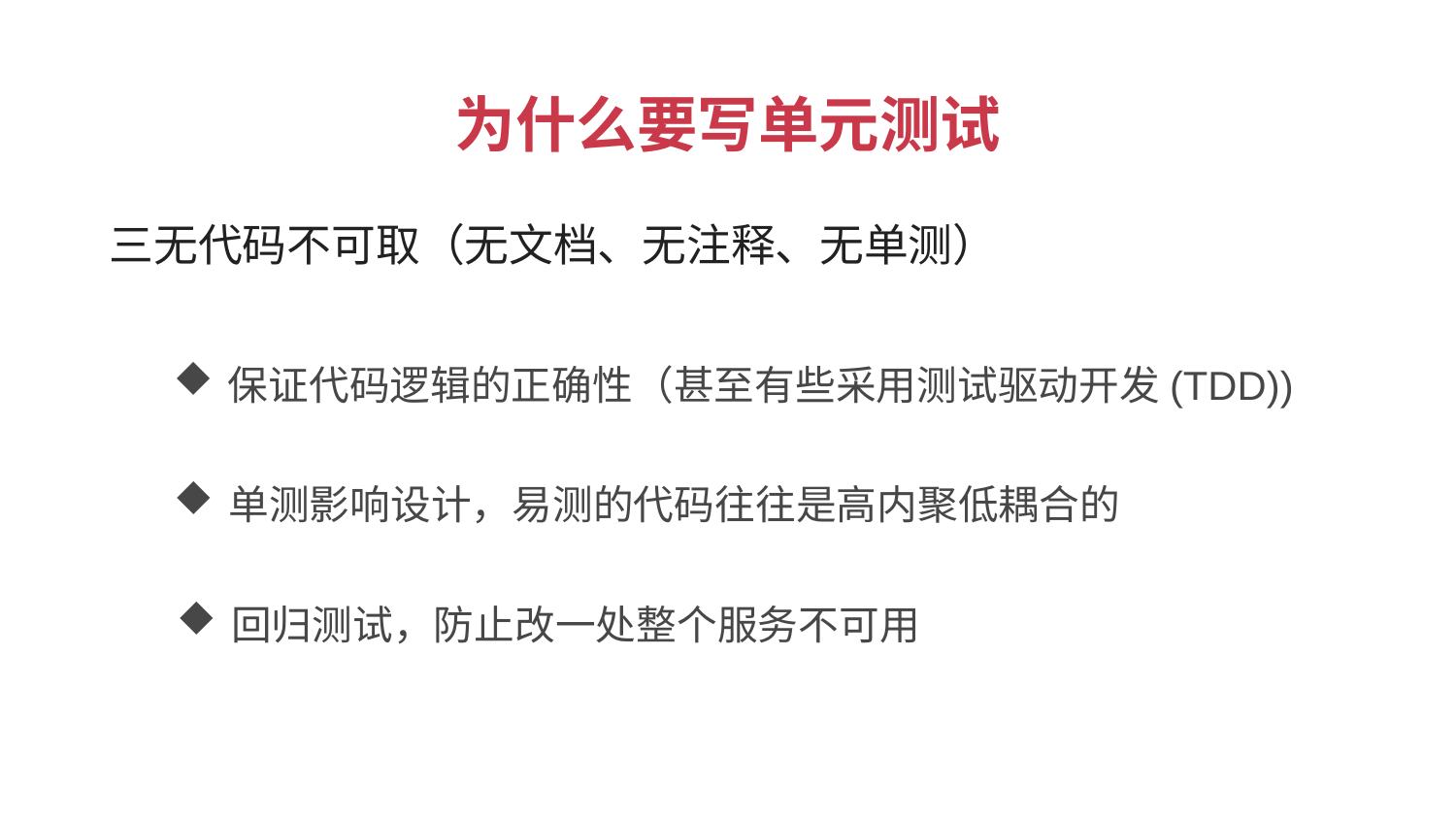

为什么要写单元测试
 三无代码不可取（无文档、无注释、无单测）
保证代码逻辑的正确性（甚至有些采用测试驱动开发(TDD))
单测影响设计，易测的代码往往是高内聚低耦合的
回归测试，防止改一处整个服务不可用